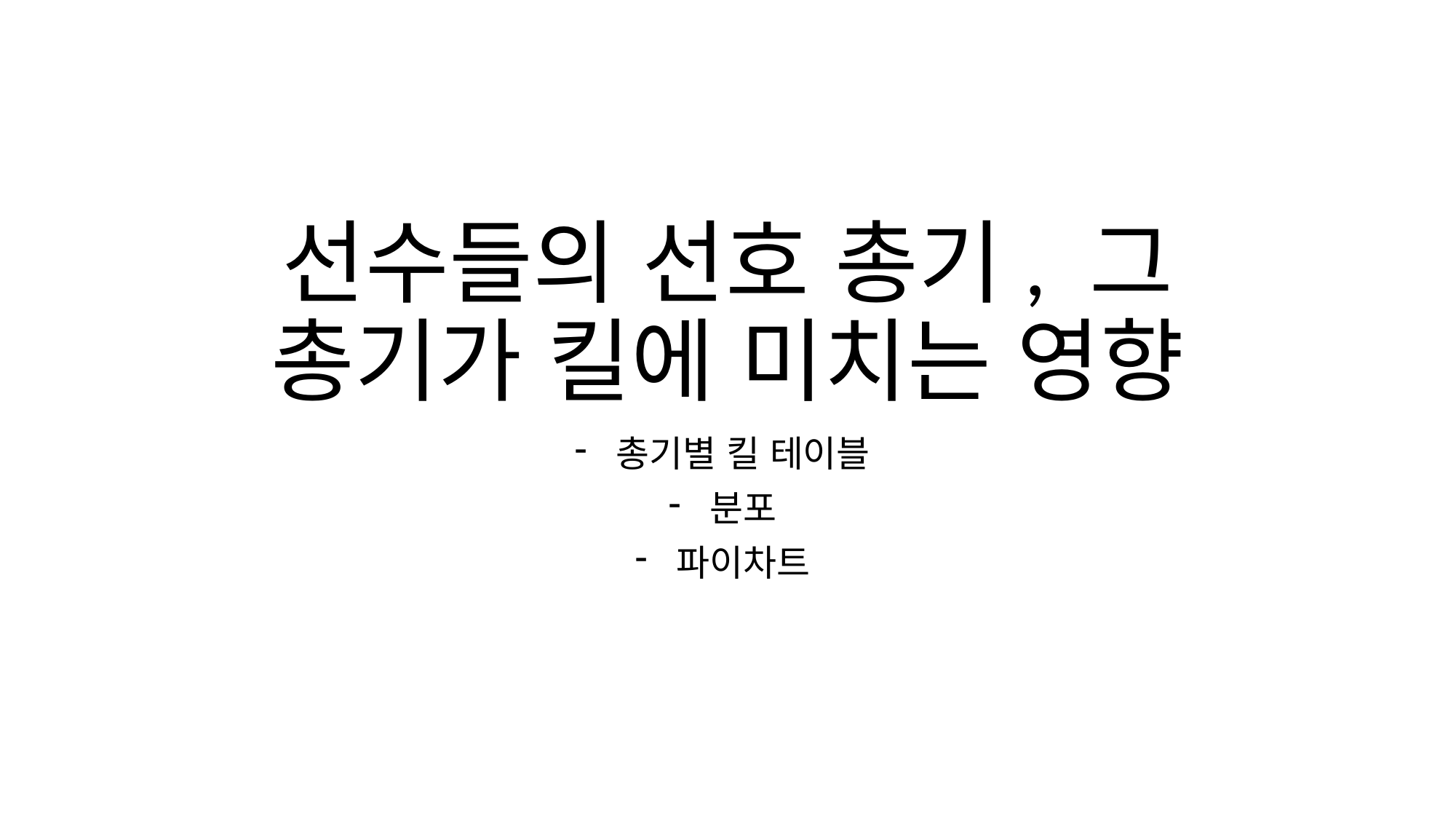

# 선수들의 선호 총기, 그 총기가 킬에 미치는 영향
총기별 킬 테이블
분포
파이차트